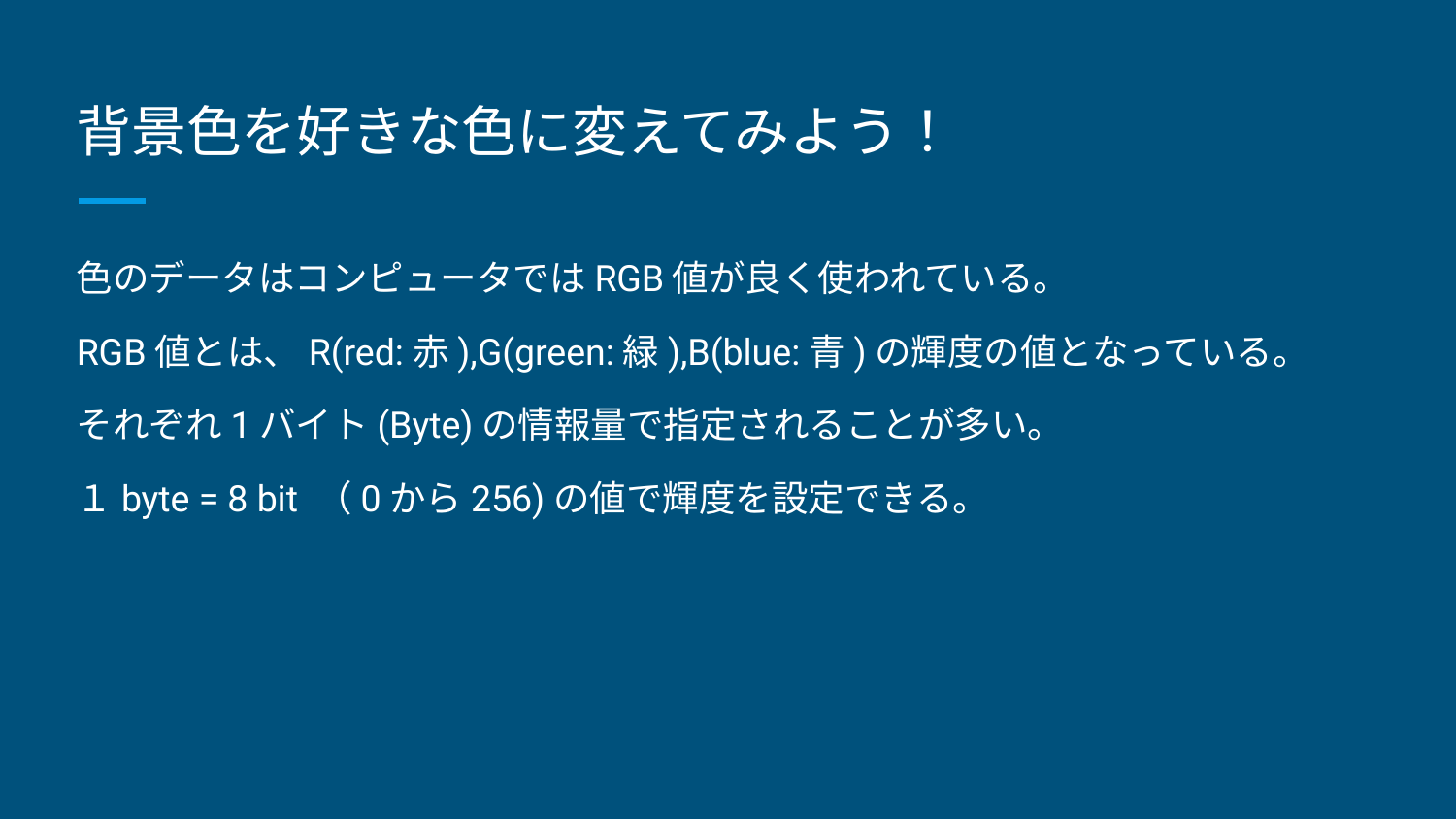

# 背景色を好きな色に変えてみよう！
色のデータはコンピュータではRGB値が良く使われている。
RGB値とは、R(red:赤),G(green:緑),B(blue:青)の輝度の値となっている。
それぞれ1バイト(Byte)の情報量で指定されることが多い。
１byte = 8 bit （0から256)の値で輝度を設定できる。